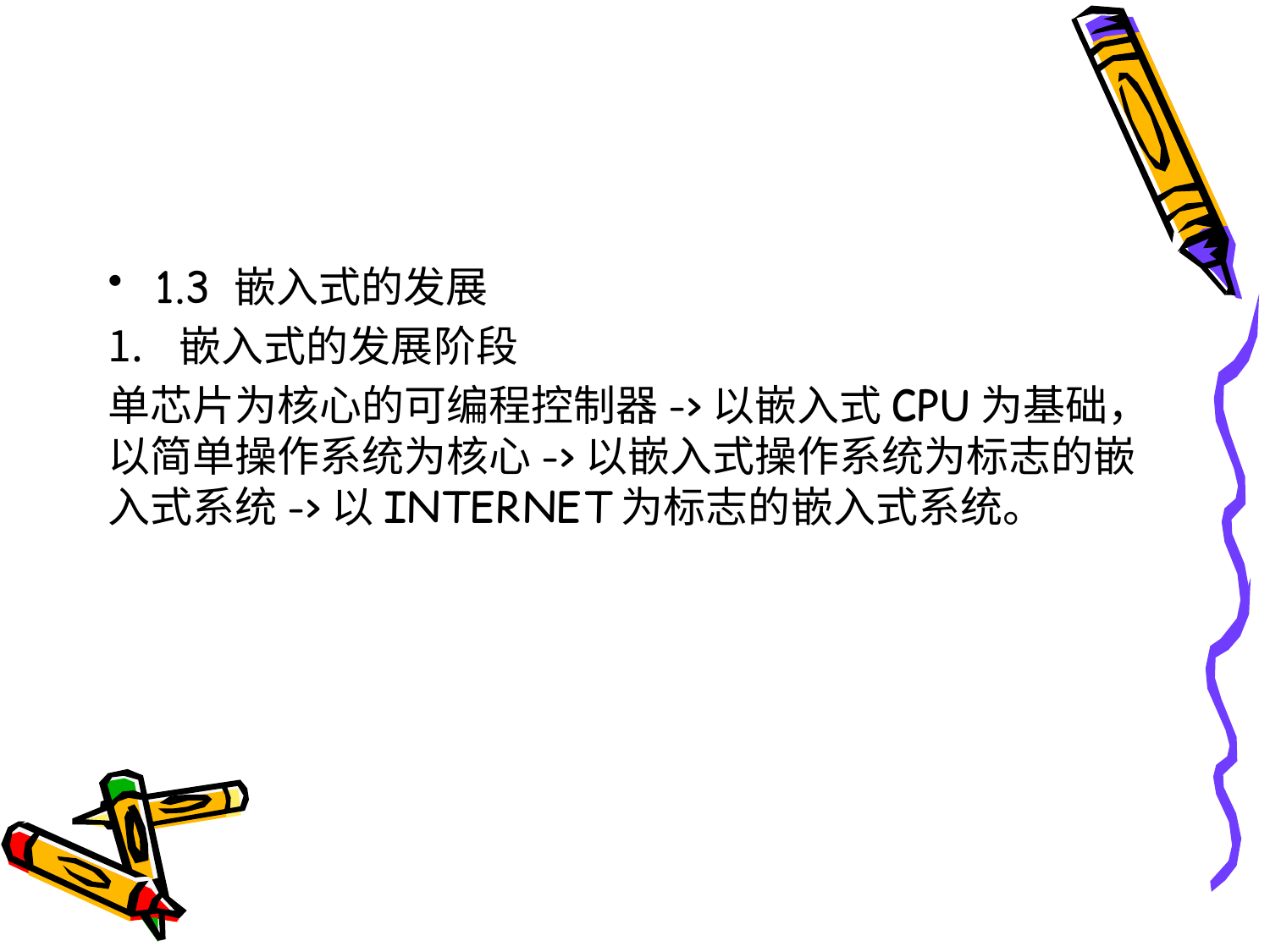

#
1.3 嵌入式的发展
嵌入式的发展阶段
单芯片为核心的可编程控制器->以嵌入式CPU为基础，以简单操作系统为核心->以嵌入式操作系统为标志的嵌入式系统->以INTERNET为标志的嵌入式系统。